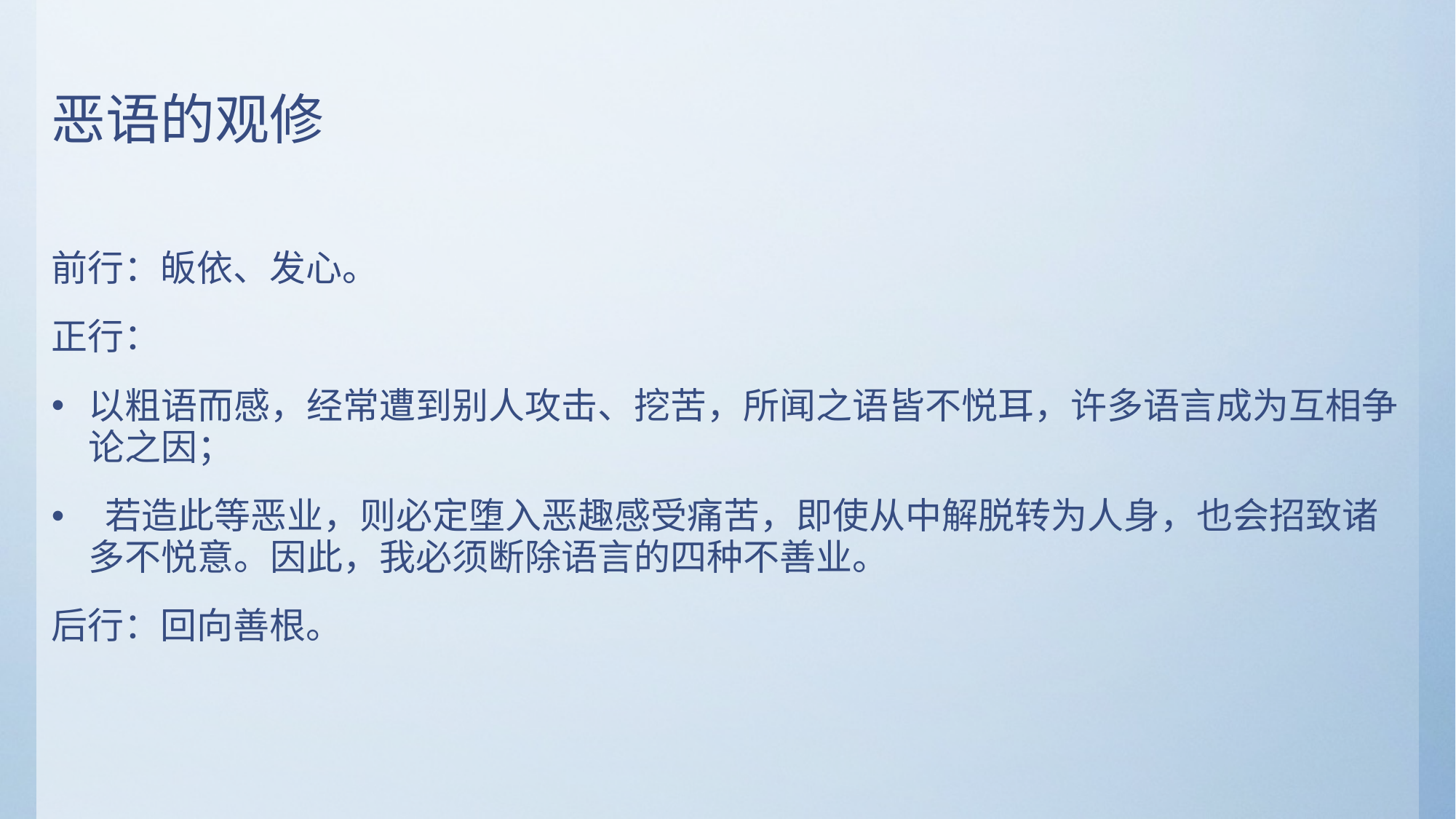

恶语的观修

前行：皈依、发心。
正行：
以粗语而感，经常遭到别人攻击、挖苦，所闻之语皆不悦耳，许多语言成为互相争论之因；
 若造此等恶业，则必定堕入恶趣感受痛苦，即使从中解脱转为人身，也会招致诸多不悦意。因此，我必须断除语言的四种不善业。
后行：回向善根。